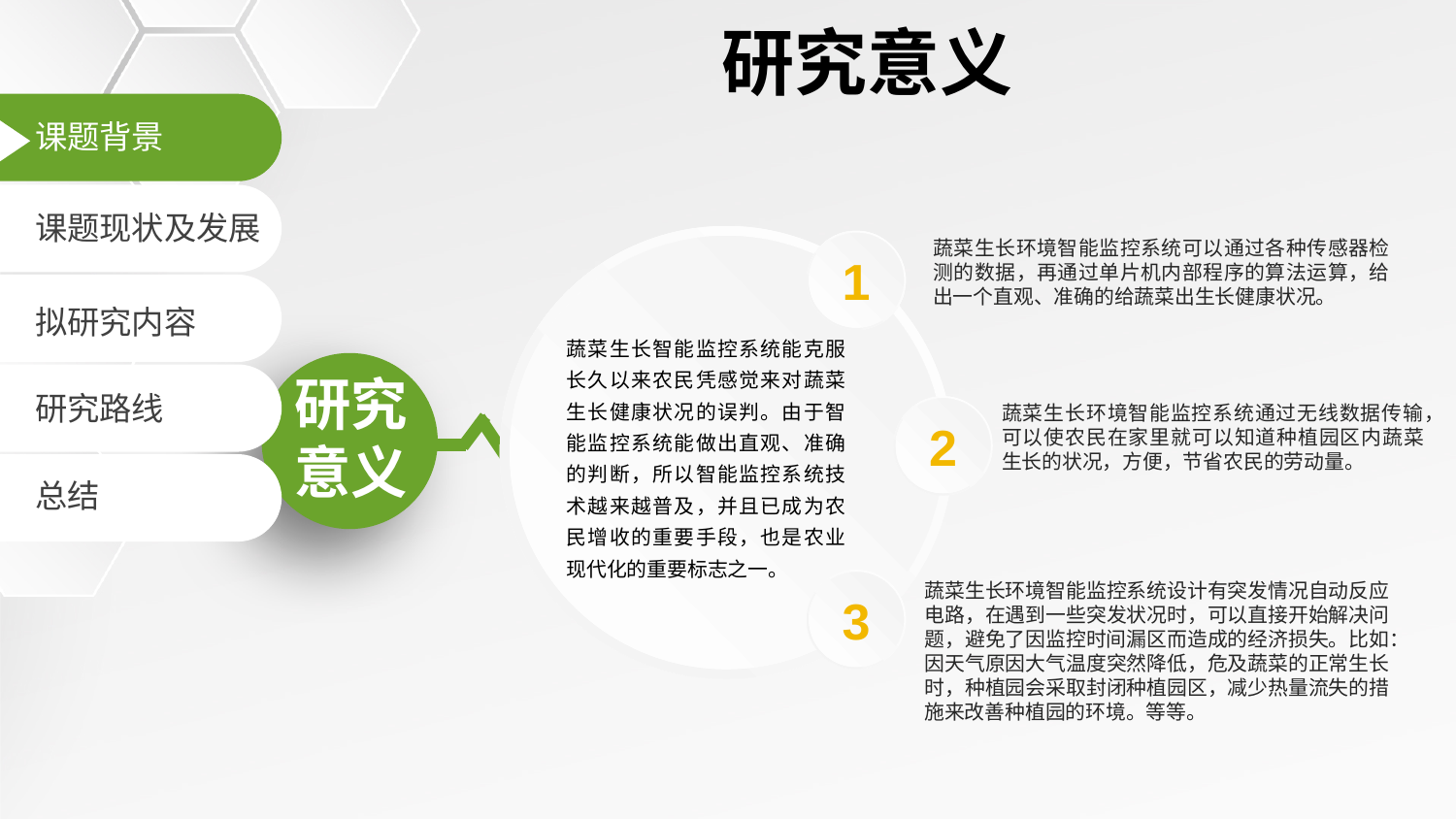

研究意义

课题背景

课题现状及发展

1
蔬菜生长环境智能监控系统可以通过各种传感器检测的数据，再通过单片机内部程序的算法运算，给出一个直观、准确的给蔬菜出生长健康状况。

拟研究内容
蔬菜生长智能监控系统能克服长久以来农民凭感觉来对蔬菜生长健康状况的误判。由于智能监控系统能做出直观、准确的判断，所以智能监控系统技术越来越普及，并且已成为农民增收的重要手段，也是农业现代化的重要标志之一。

研究
意义
研究路线

2
蔬菜生长环境智能监控系统通过无线数据传输，可以使农民在家里就可以知道种植园区内蔬菜生长的状况，方便，节省农民的劳动量。

总结

3
蔬菜生长环境智能监控系统设计有突发情况自动反应电路，在遇到一些突发状况时，可以直接开始解决问题，避免了因监控时间漏区而造成的经济损失。比如：因天气原因大气温度突然降低，危及蔬菜的正常生长时，种植园会采取封闭种植园区，减少热量流失的措施来改善种植园的环境。等等。